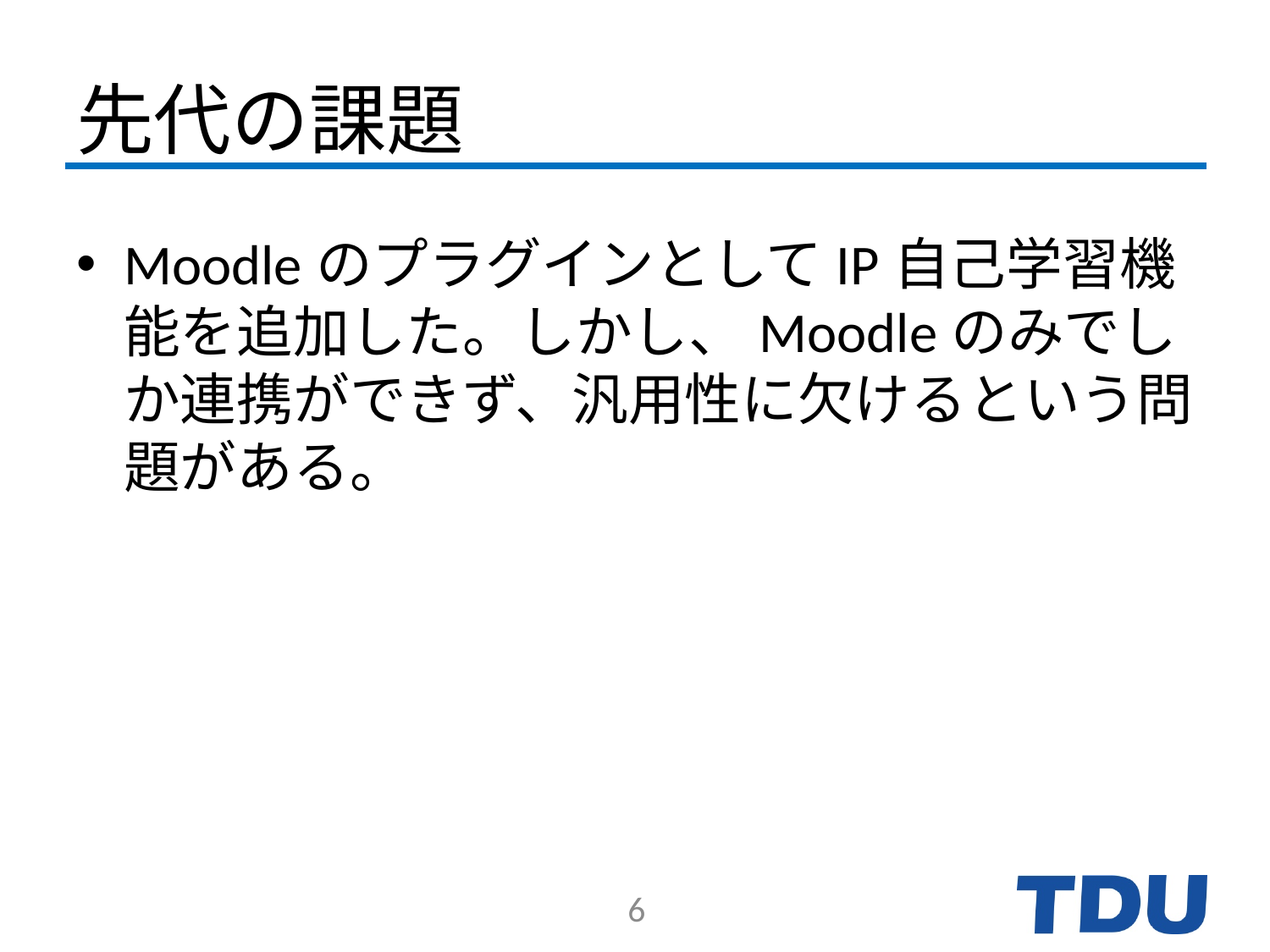

# 先代の課題
MoodleのプラグインとしてIP自己学習機能を追加した。しかし、Moodleのみでしか連携ができず、汎用性に欠けるという問題がある。
6